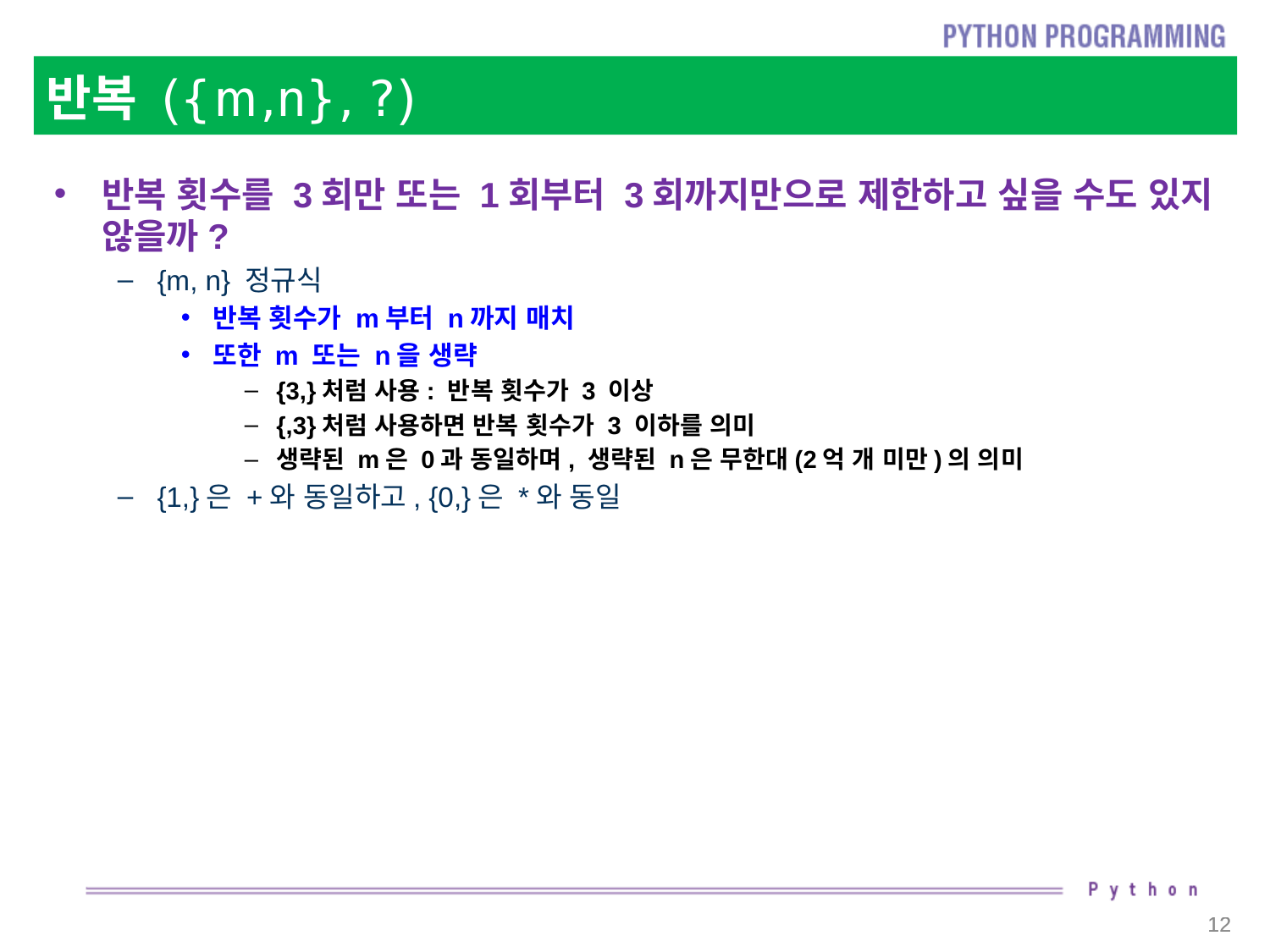

# 반복 ({m,n}, ?)
반복 횟수를 3회만 또는 1회부터 3회까지만으로 제한하고 싶을 수도 있지 않을까?
{m, n} 정규식
반복 횟수가 m부터 n까지 매치
또한 m 또는 n을 생략
{3,}처럼 사용: 반복 횟수가 3 이상
{,3}처럼 사용하면 반복 횟수가 3 이하를 의미
생략된 m은 0과 동일하며, 생략된 n은 무한대(2억 개 미만)의 의미
{1,}은 +와 동일하고, {0,}은 *와 동일
12